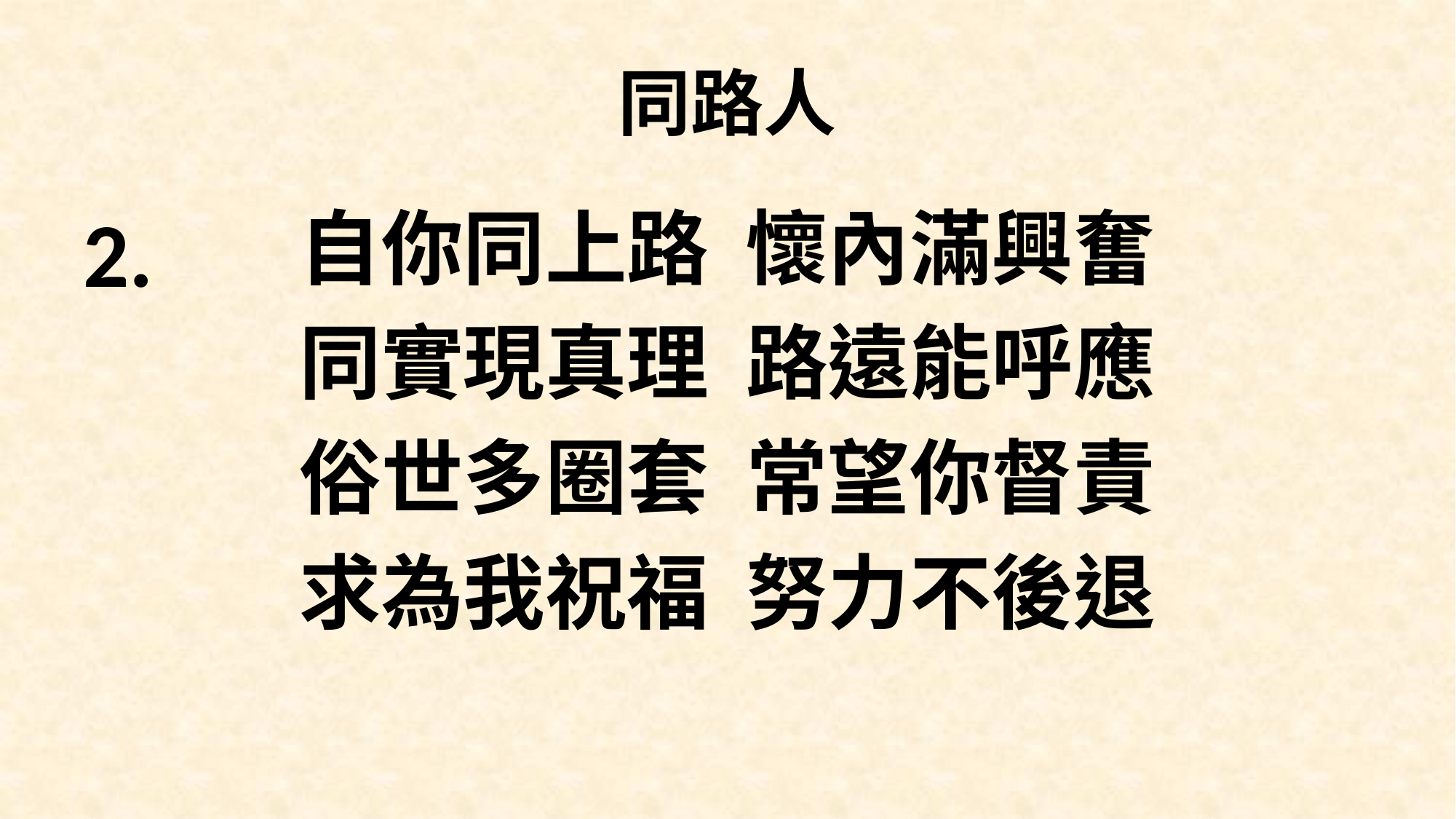

# 同路人
自你同上路  懷內滿興奮
同實現真理  路遠能呼應
俗世多圈套  常望你督責
求為我祝福  努力不後退
2.